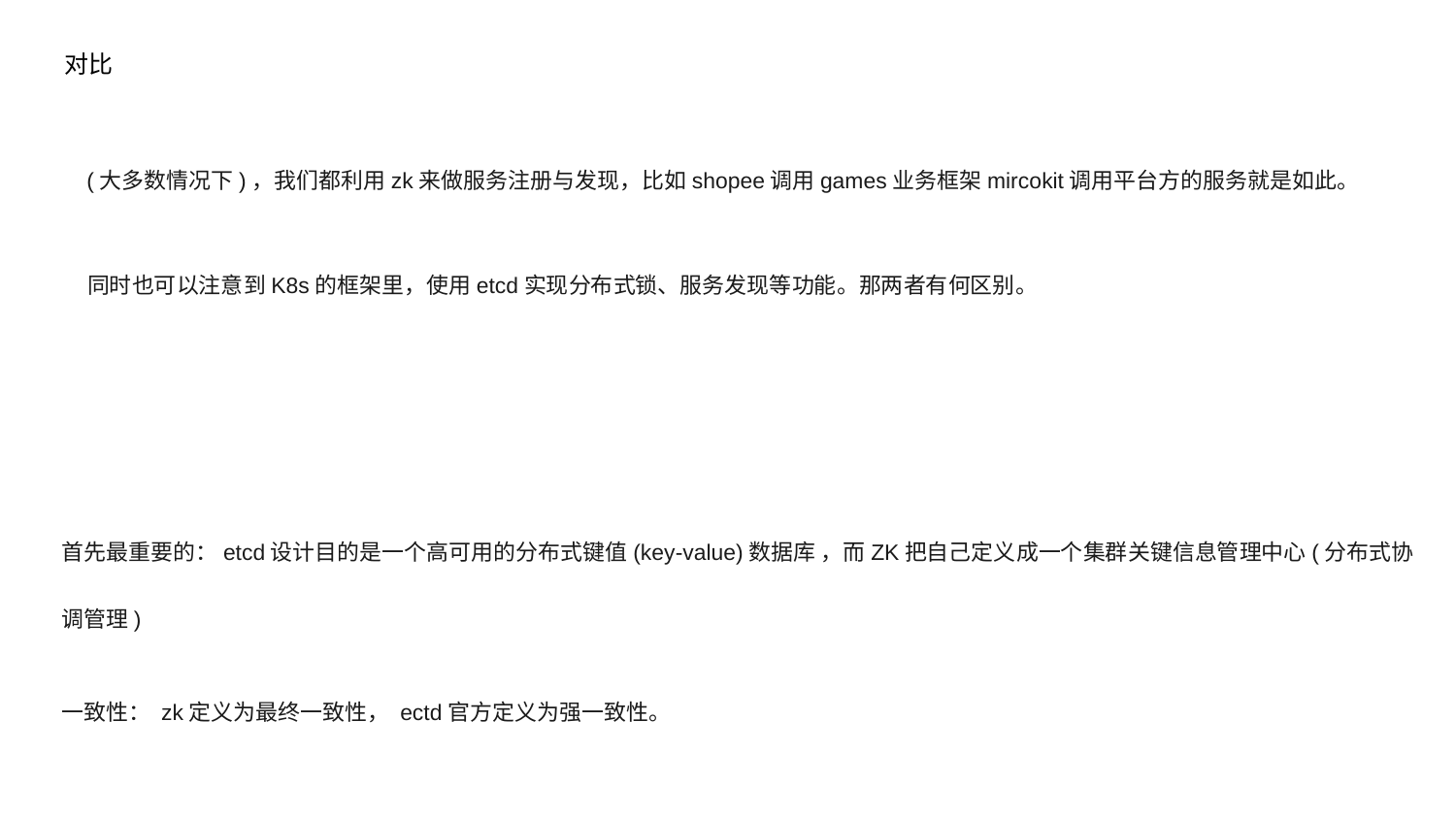

# 对比

    (大多数情况下)，我们都利用zk来做服务注册与发现，比如shopee调用games业务框架mircokit调用平台方的服务就是如此。

    同时也可以注意到K8s的框架里，使用etcd实现分布式锁、服务发现等功能。那两者有何区别。

首先最重要的：etcd设计目的是一个高可用的分布式键值(key-value)数据库 ，而ZK把自己定义成一个集群关键信息管理中心(分布式协调管理)

一致性： zk定义为最终一致性， ectd官方定义为强一致性。